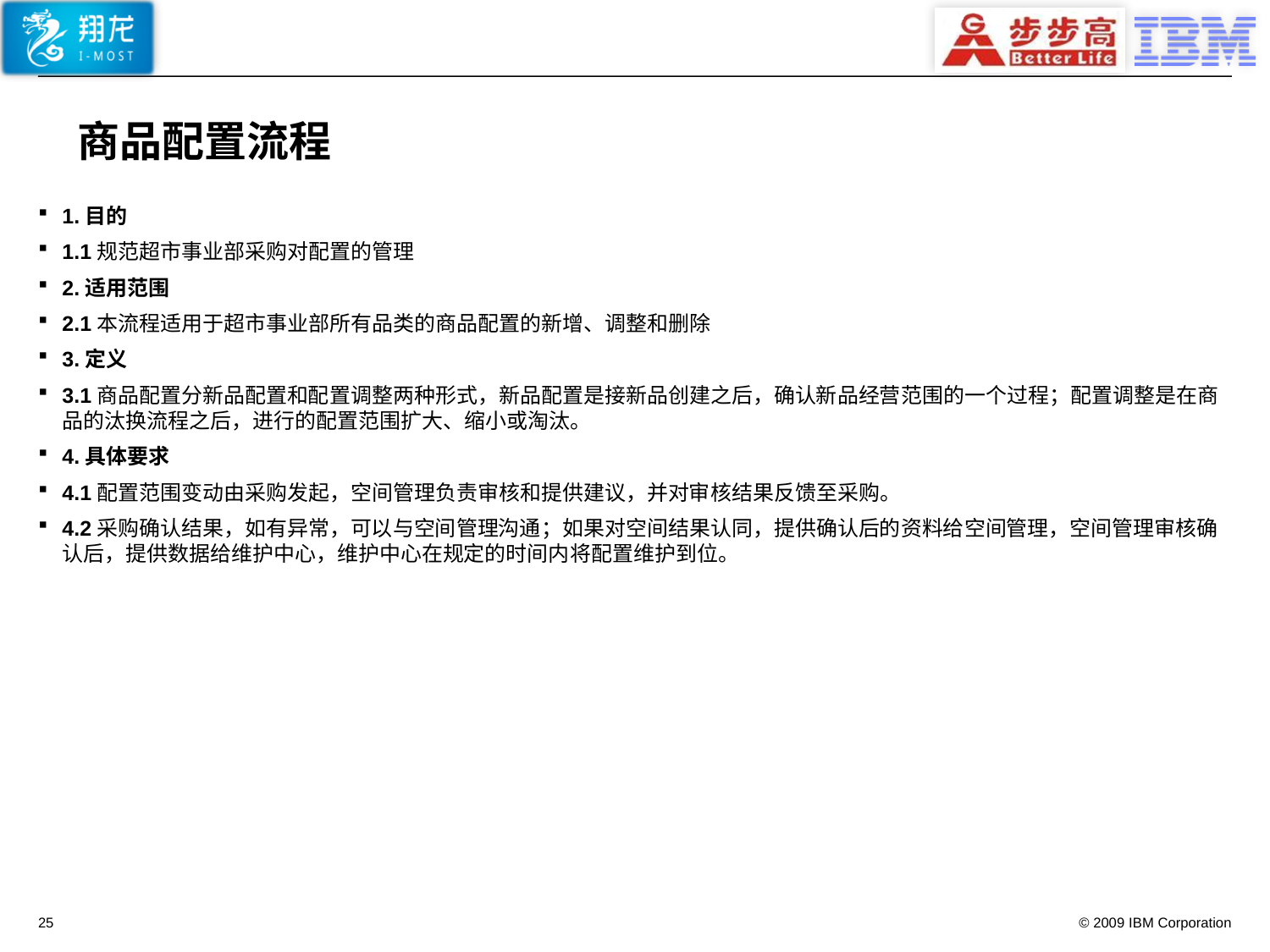

# 商品配置流程
1.目的
1.1规范超市事业部采购对配置的管理
2.适用范围
2.1本流程适用于超市事业部所有品类的商品配置的新增、调整和删除
3.定义
3.1商品配置分新品配置和配置调整两种形式，新品配置是接新品创建之后，确认新品经营范围的一个过程；配置调整是在商品的汰换流程之后，进行的配置范围扩大、缩小或淘汰。
4.具体要求
4.1配置范围变动由采购发起，空间管理负责审核和提供建议，并对审核结果反馈至采购。
4.2采购确认结果，如有异常，可以与空间管理沟通；如果对空间结果认同，提供确认后的资料给空间管理，空间管理审核确认后，提供数据给维护中心，维护中心在规定的时间内将配置维护到位。

25